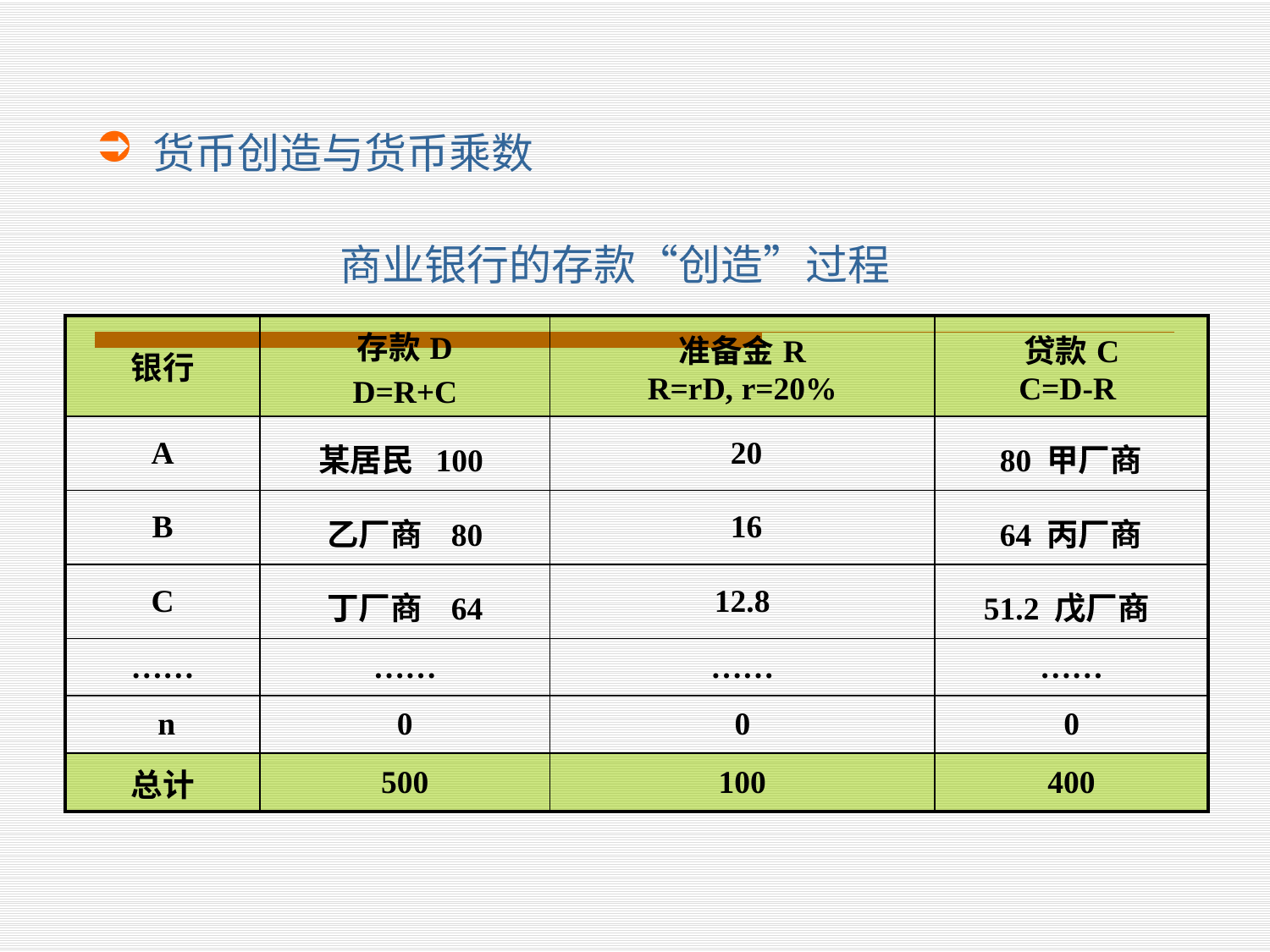

货币创造与货币乘数
 商业银行的存款“创造”过程
| 银行 | 存款D D=R+C | 准备金R R=rD, r=20% | 贷款C C=D-R |
| --- | --- | --- | --- |
| A | 某居民 100 | 20 | 80 甲厂商 |
| B | 乙厂商 80 | 16 | 64 丙厂商 |
| C | 丁厂商 64 | 12.8 | 51.2 戊厂商 |
| …… | …… | …… | …… |
| n | 0 | 0 | 0 |
| 总计 | 500 | 100 | 400 |